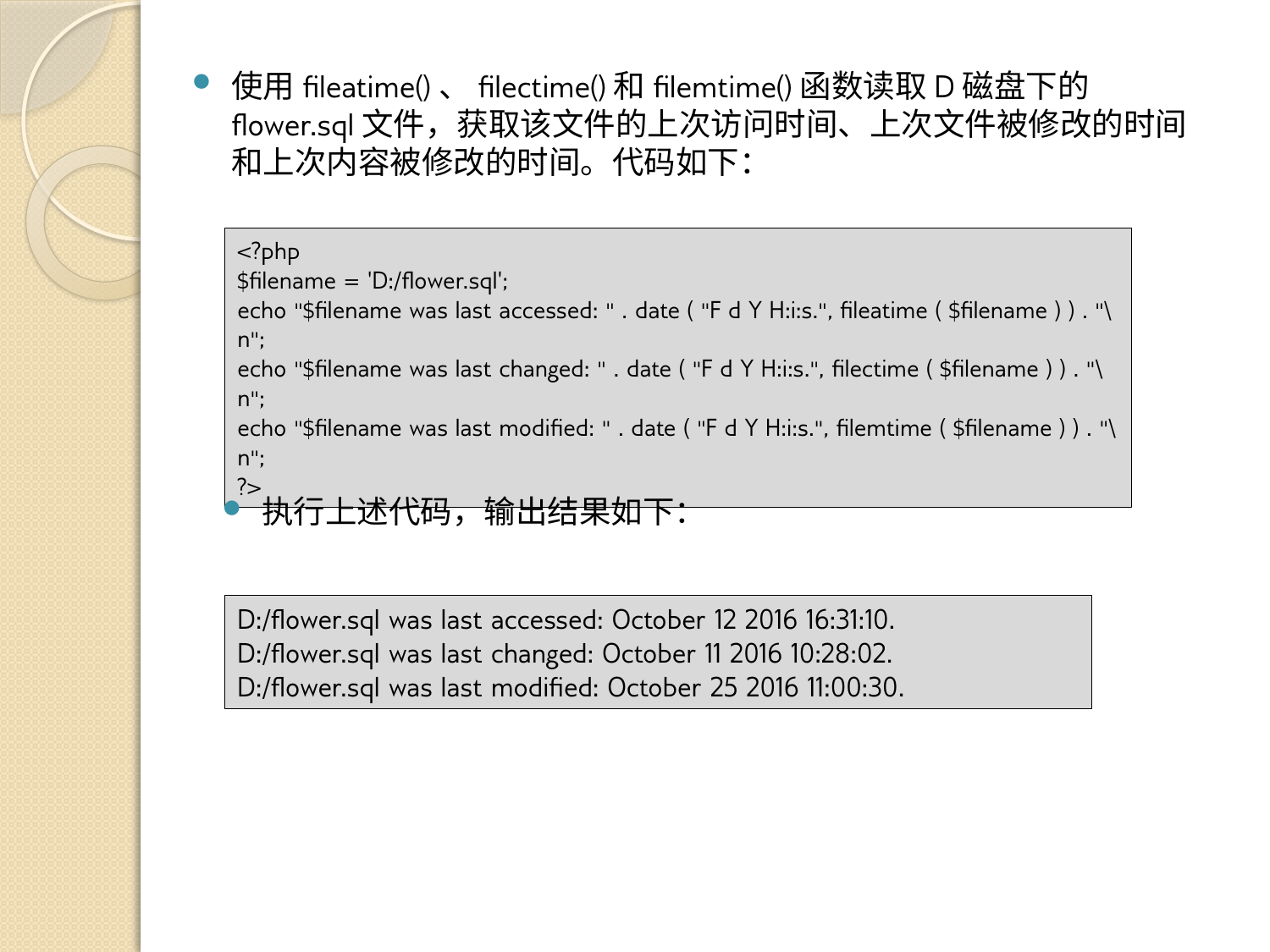

使用fileatime()、filectime()和filemtime()函数读取D磁盘下的flower.sql文件，获取该文件的上次访问时间、上次文件被修改的时间和上次内容被修改的时间。代码如下：
<?php
$filename = 'D:/flower.sql';
echo "$filename was last accessed: " . date ( "F d Y H:i:s.", fileatime ( $filename ) ) . "\n";
echo "$filename was last changed: " . date ( "F d Y H:i:s.", filectime ( $filename ) ) . "\n";
echo "$filename was last modified: " . date ( "F d Y H:i:s.", filemtime ( $filename ) ) . "\n";
?>
执行上述代码，输出结果如下：
D:/flower.sql was last accessed: October 12 2016 16:31:10.
D:/flower.sql was last changed: October 11 2016 10:28:02.
D:/flower.sql was last modified: October 25 2016 11:00:30.